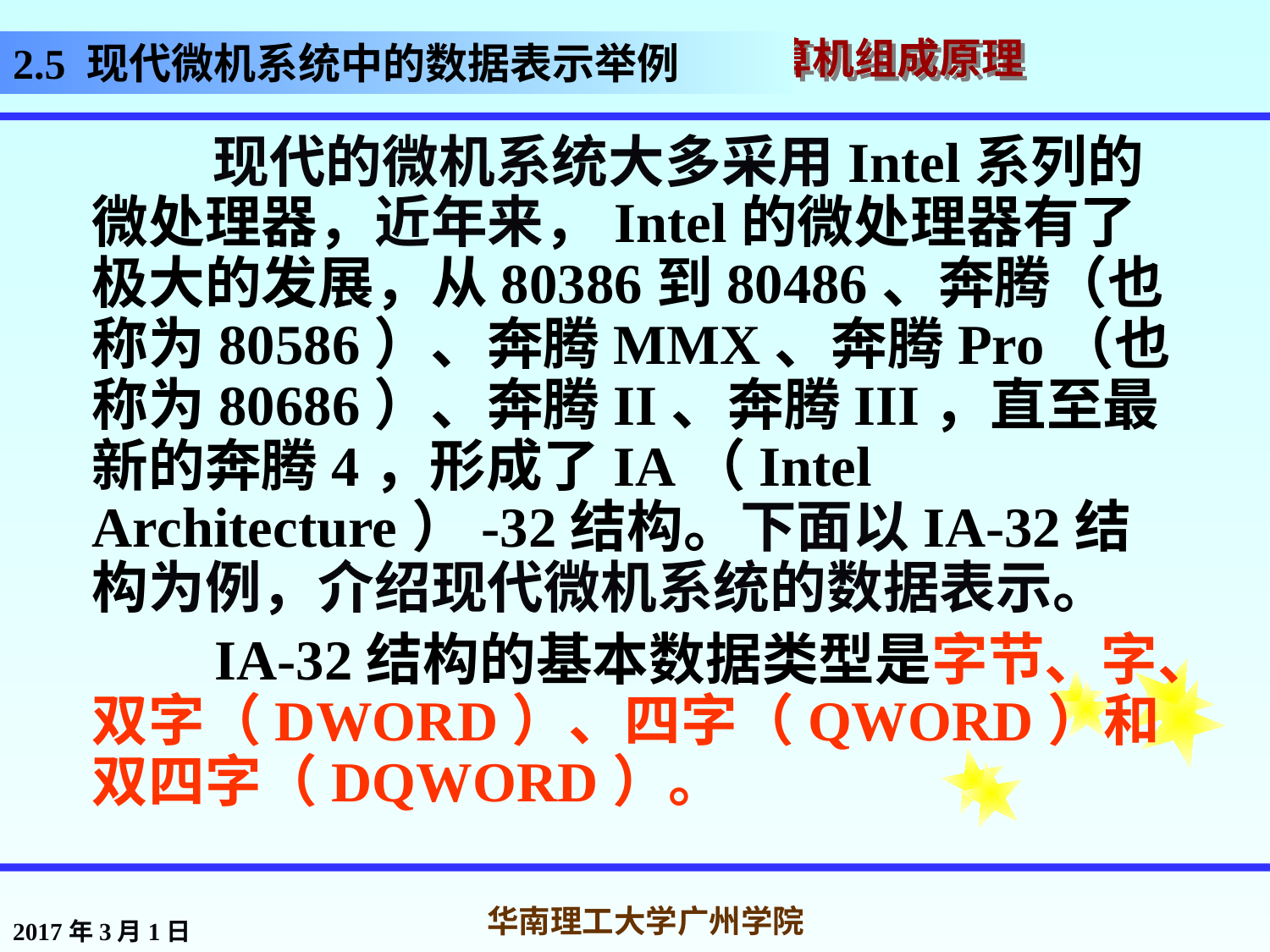

# 2.5 现代微机系统中的数据表示举例
            现代的微机系统大多采用Intel系列的微处理器，近年来，Intel的微处理器有了极大的发展，从80386到80486、奔腾（也称为80586）、奔腾MMX、奔腾Pro（也称为80686）、奔腾II、奔腾III，直至最新的奔腾4，形成了IA（Intel Architecture）-32结构。下面以IA-32结构为例，介绍现代微机系统的数据表示。
            IA-32结构的基本数据类型是字节、字、双字（DWORD）、四字（QWORD）和双四字（DQWORD）。
2017年3月1日
华南理工大学广州学院